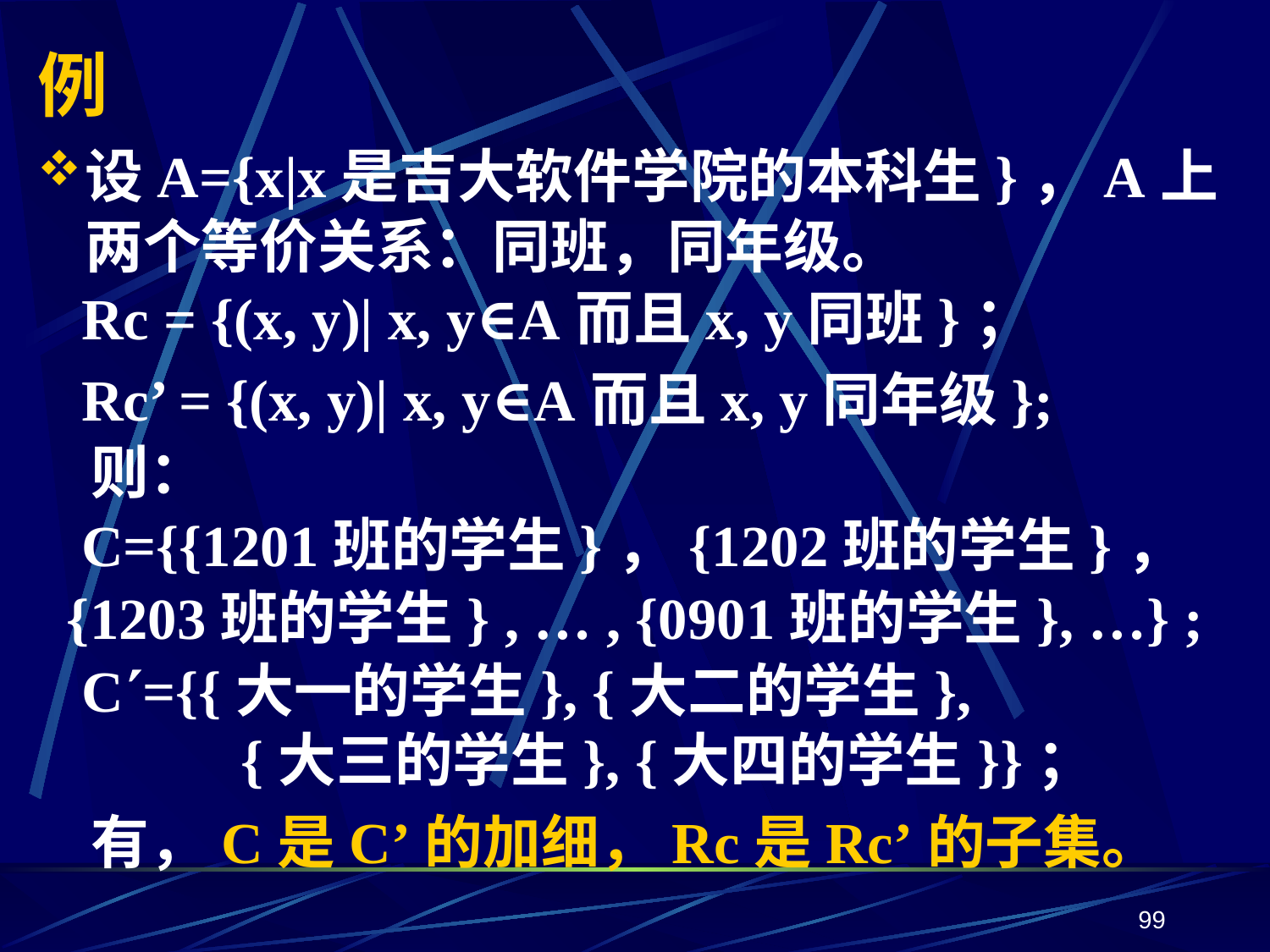

# 例
设A={x|x是吉大软件学院的本科生}，A上两个等价关系：同班，同年级。
   Rc = {(x, y)| x, y∈A而且x, y同班}；
   Rc’ = {(x, y)| x, y∈A而且x, y同年级};
   则：
   C={{1201班的学生}，{1202班的学生}，
  {1203班的学生} , … , {0901班的学生}, …} ;
   C′={{大一的学生}, {大二的学生},
	  {大三的学生}, {大四的学生}}；
   有，C是C’的加细，Rc是Rc’的子集。
99